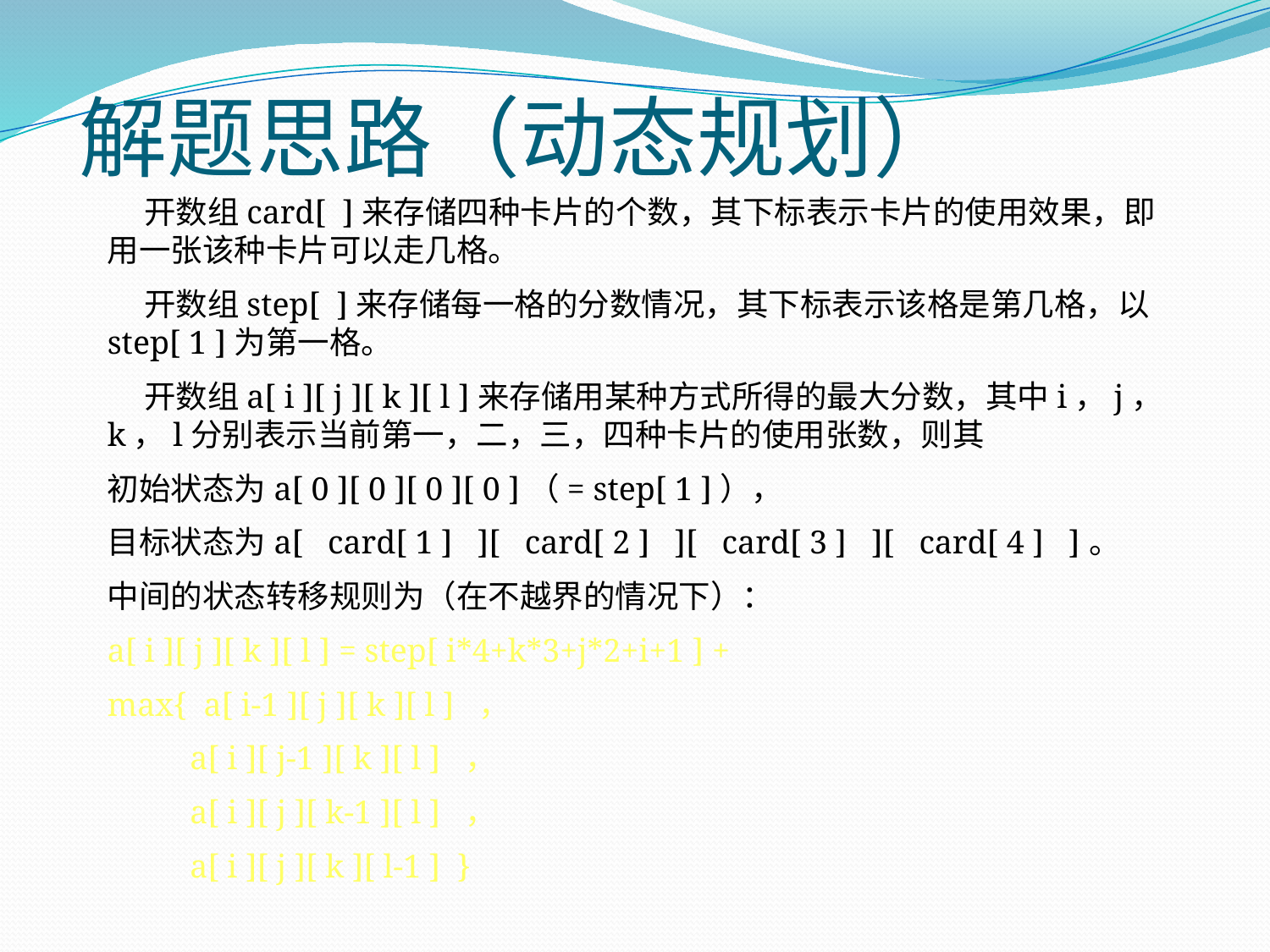

# 解题思路（动态规划）
    开数组card[  ]来存储四种卡片的个数，其下标表示卡片的使用效果，即用一张该种卡片可以走几格。
    开数组step[  ]来存储每一格的分数情况，其下标表示该格是第几格，以step[ 1 ]为第一格。
    开数组a[ i ][ j ][ k ][ l ]来存储用某种方式所得的最大分数，其中i，j，k，l分别表示当前第一，二，三，四种卡片的使用张数，则其
初始状态为a[ 0 ][ 0 ][ 0 ][ 0 ]（= step[ 1 ]），
目标状态为a[   card[ 1 ]   ][   card[ 2 ]   ][   card[ 3 ]   ][   card[ 4 ]   ]。
中间的状态转移规则为（在不越界的情况下）：
a[ i ][ j ][ k ][ l ] = step[ i*4+k*3+j*2+i+1 ] +
max{  a[ i-1 ][ j ][ k ][ l ]  ，
          a[ i ][ j-1 ][ k ][ l ]  ，
          a[ i ][ j ][ k-1 ][ l ]  ，
          a[ i ][ j ][ k ][ l-1 ]  }